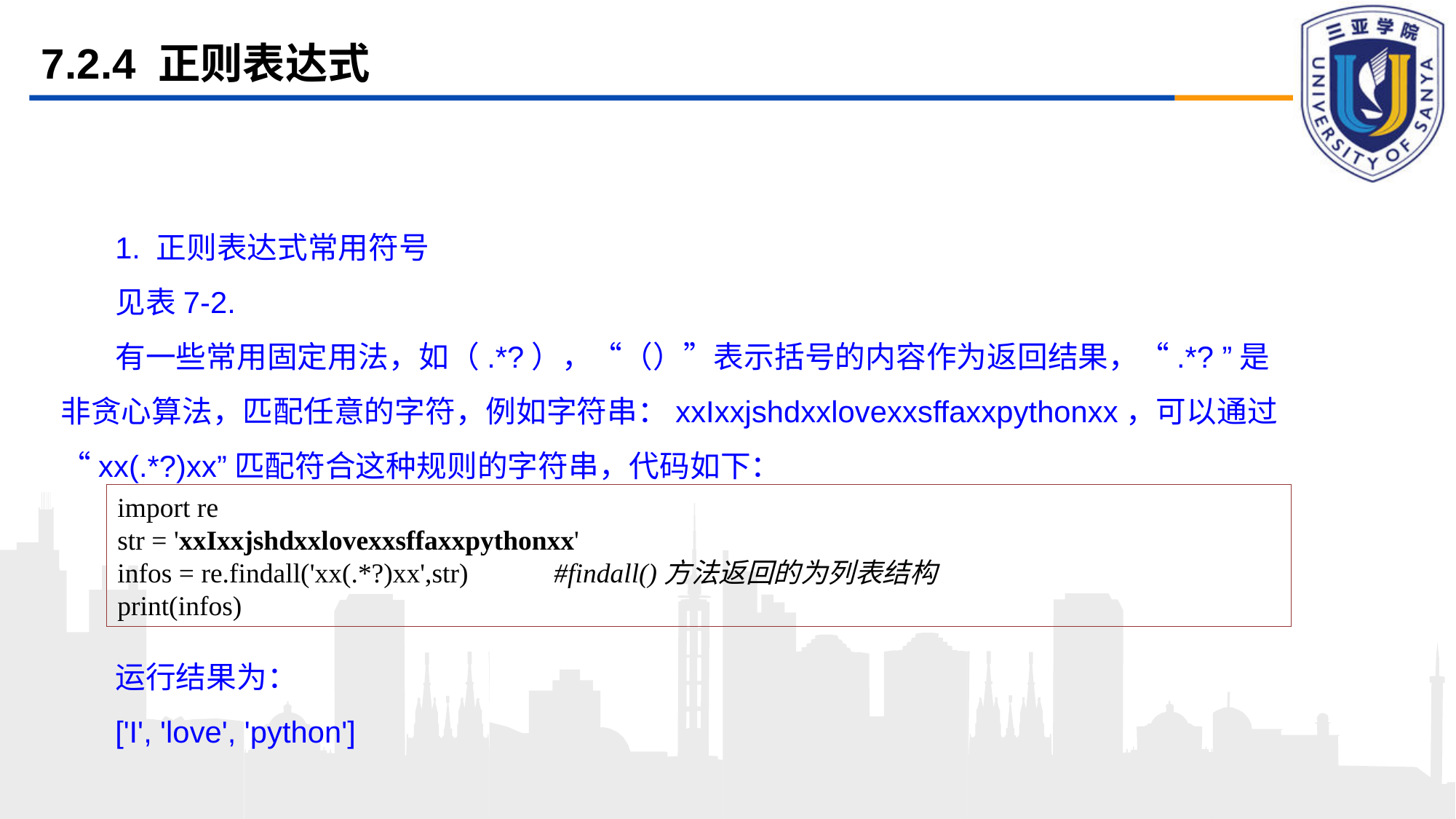

# 7.2.4 正则表达式
1. 正则表达式常用符号
见表7-2.
有一些常用固定用法，如（.*?），“（）”表示括号的内容作为返回结果，“.*? ”是非贪心算法，匹配任意的字符，例如字符串：xxIxxjshdxxlovexxsffaxxpythonxx，可以通过“xx(.*?)xx”匹配符合这种规则的字符串，代码如下：
import re
str = 'xxIxxjshdxxlovexxsffaxxpythonxx'
infos = re.findall('xx(.*?)xx',str)	#findall()方法返回的为列表结构
print(infos)
运行结果为：
['I', 'love', 'python']